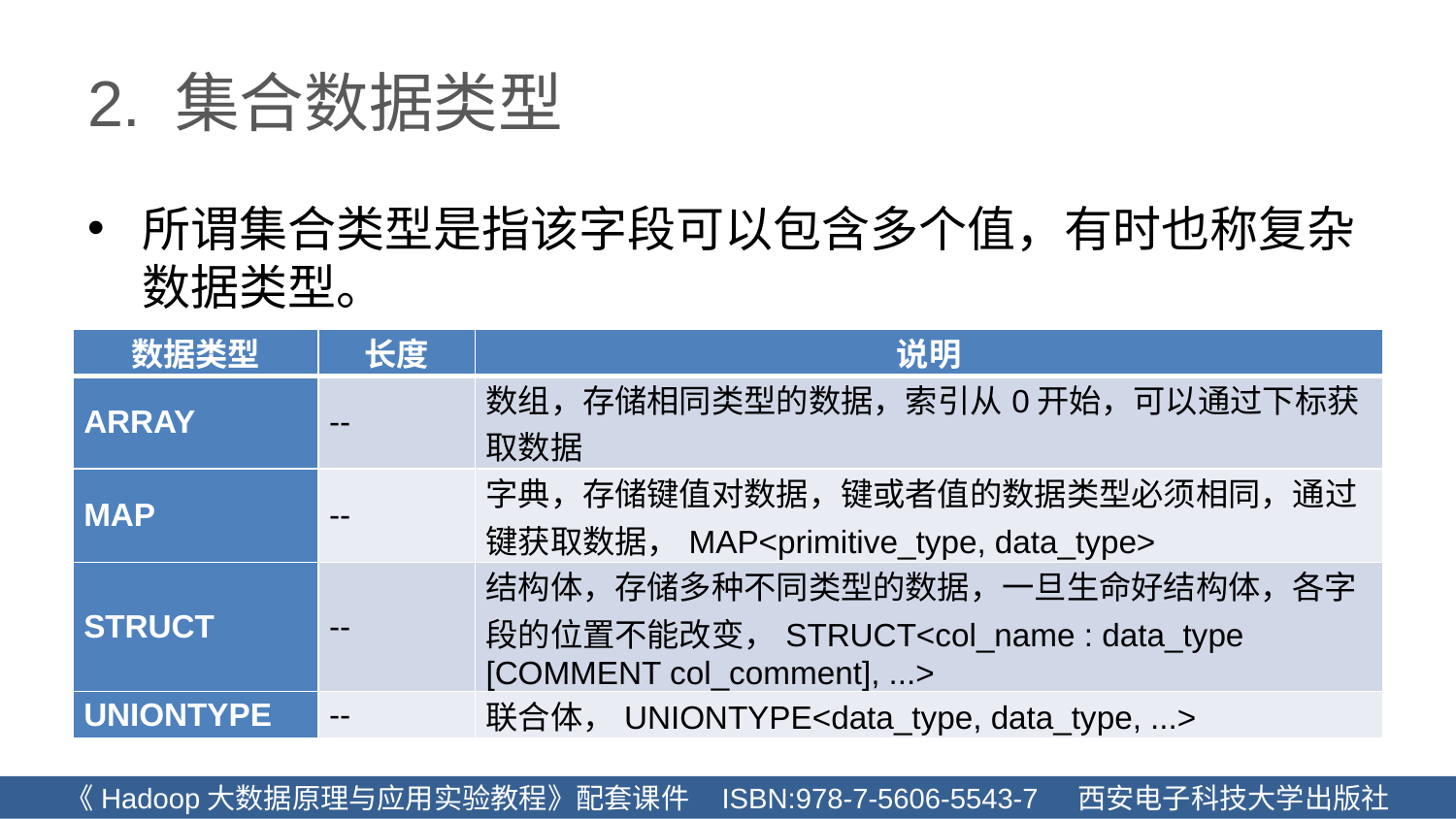

# 2. 集合数据类型
所谓集合类型是指该字段可以包含多个值，有时也称复杂数据类型。
| 数据类型 | 长度 | 说明 |
| --- | --- | --- |
| ARRAY | -- | 数组，存储相同类型的数据，索引从0开始，可以通过下标获取数据 |
| MAP | -- | 字典，存储键值对数据，键或者值的数据类型必须相同，通过键获取数据，MAP<primitive\_type, data\_type> |
| STRUCT | -- | 结构体，存储多种不同类型的数据，一旦生命好结构体，各字段的位置不能改变，STRUCT<col\_name : data\_type [COMMENT col\_comment], ...> |
| UNIONTYPE | -- | 联合体，UNIONTYPE<data\_type, data\_type, ...> |